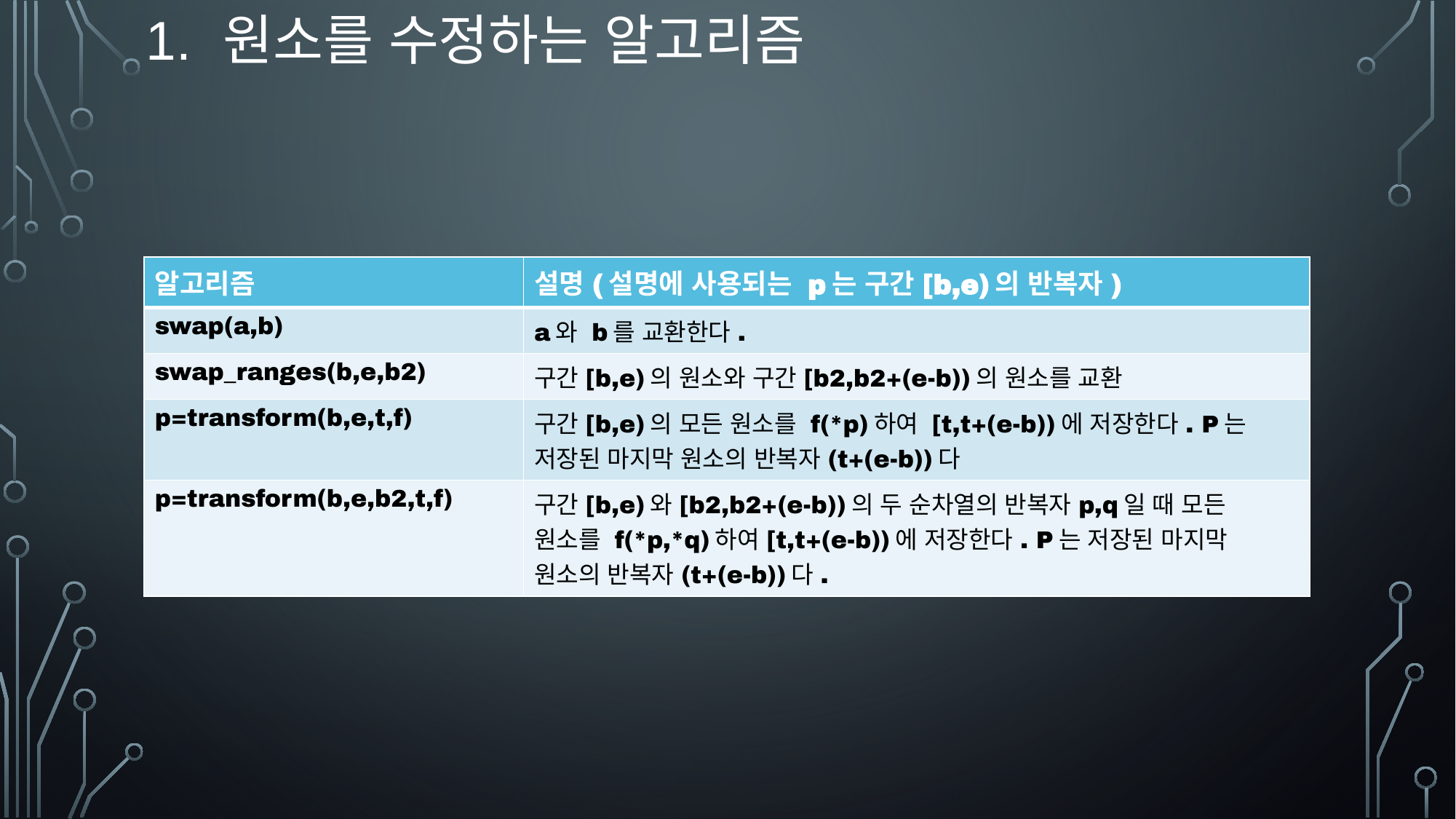

# 1. 원소를 수정하는 알고리즘
| 알고리즘 | 설명(설명에 사용되는 p는 구간[b,e)의 반복자) |
| --- | --- |
| swap(a,b) | a와 b를 교환한다. |
| swap\_ranges(b,e,b2) | 구간[b,e)의 원소와 구간[b2,b2+(e-b))의 원소를 교환 |
| p=transform(b,e,t,f) | 구간[b,e)의 모든 원소를 f(\*p)하여 [t,t+(e-b))에 저장한다. P는 저장된 마지막 원소의 반복자(t+(e-b))다 |
| p=transform(b,e,b2,t,f) | 구간[b,e)와[b2,b2+(e-b))의 두 순차열의 반복자p,q일 때 모든 원소를 f(\*p,\*q)하여[t,t+(e-b))에 저장한다. P는 저장된 마지막 원소의 반복자(t+(e-b))다. |